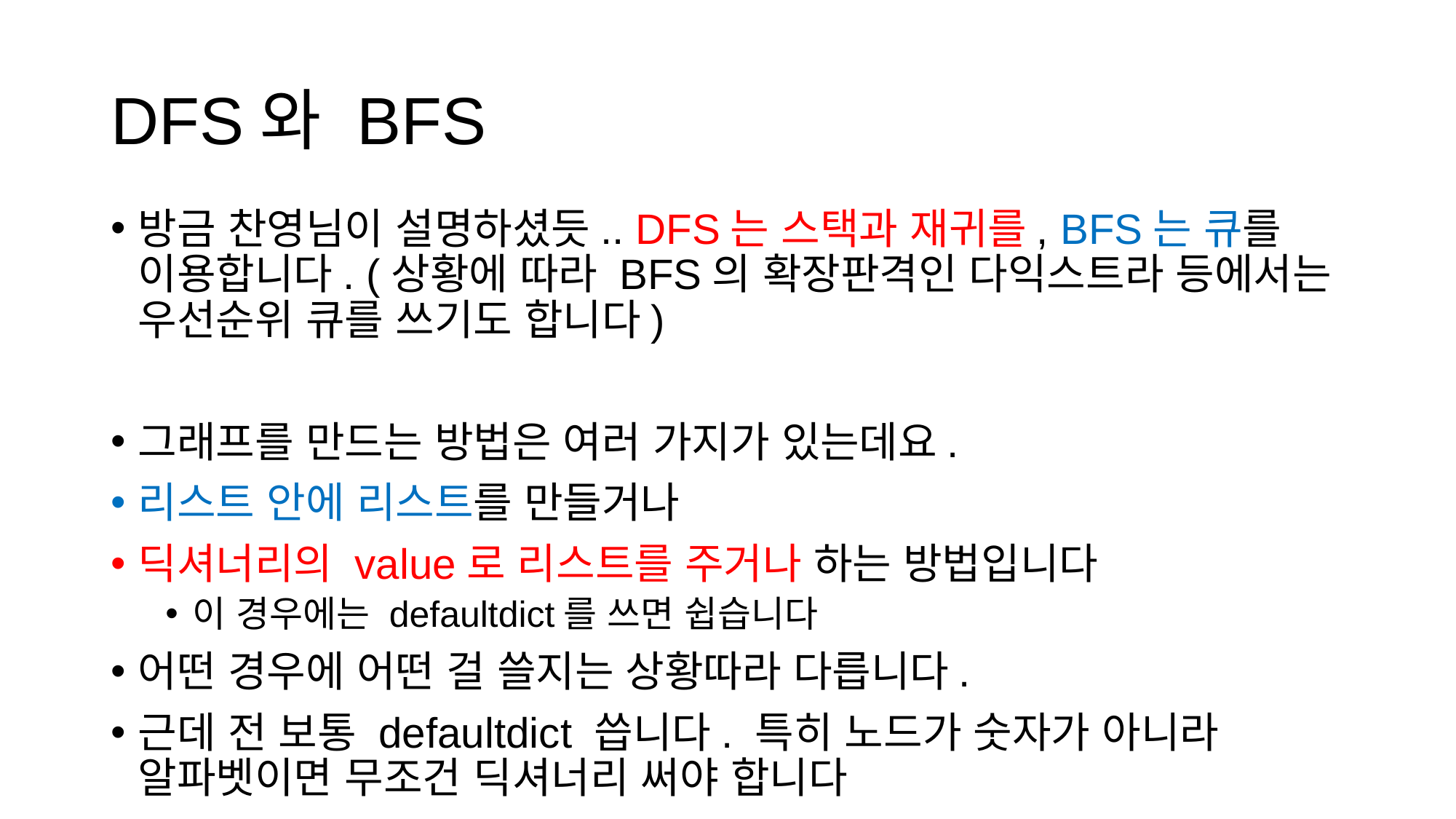

# DFS와 BFS
방금 찬영님이 설명하셨듯.. DFS는 스택과 재귀를, BFS는 큐를 이용합니다. (상황에 따라 BFS의 확장판격인 다익스트라 등에서는 우선순위 큐를 쓰기도 합니다)

그래프를 만드는 방법은 여러 가지가 있는데요.
리스트 안에 리스트를 만들거나
딕셔너리의 value로 리스트를 주거나 하는 방법입니다
이 경우에는 defaultdict를 쓰면 쉽습니다
어떤 경우에 어떤 걸 쓸지는 상황따라 다릅니다.
근데 전 보통 defaultdict 씁니다. 특히 노드가 숫자가 아니라 알파벳이면 무조건 딕셔너리 써야 합니다